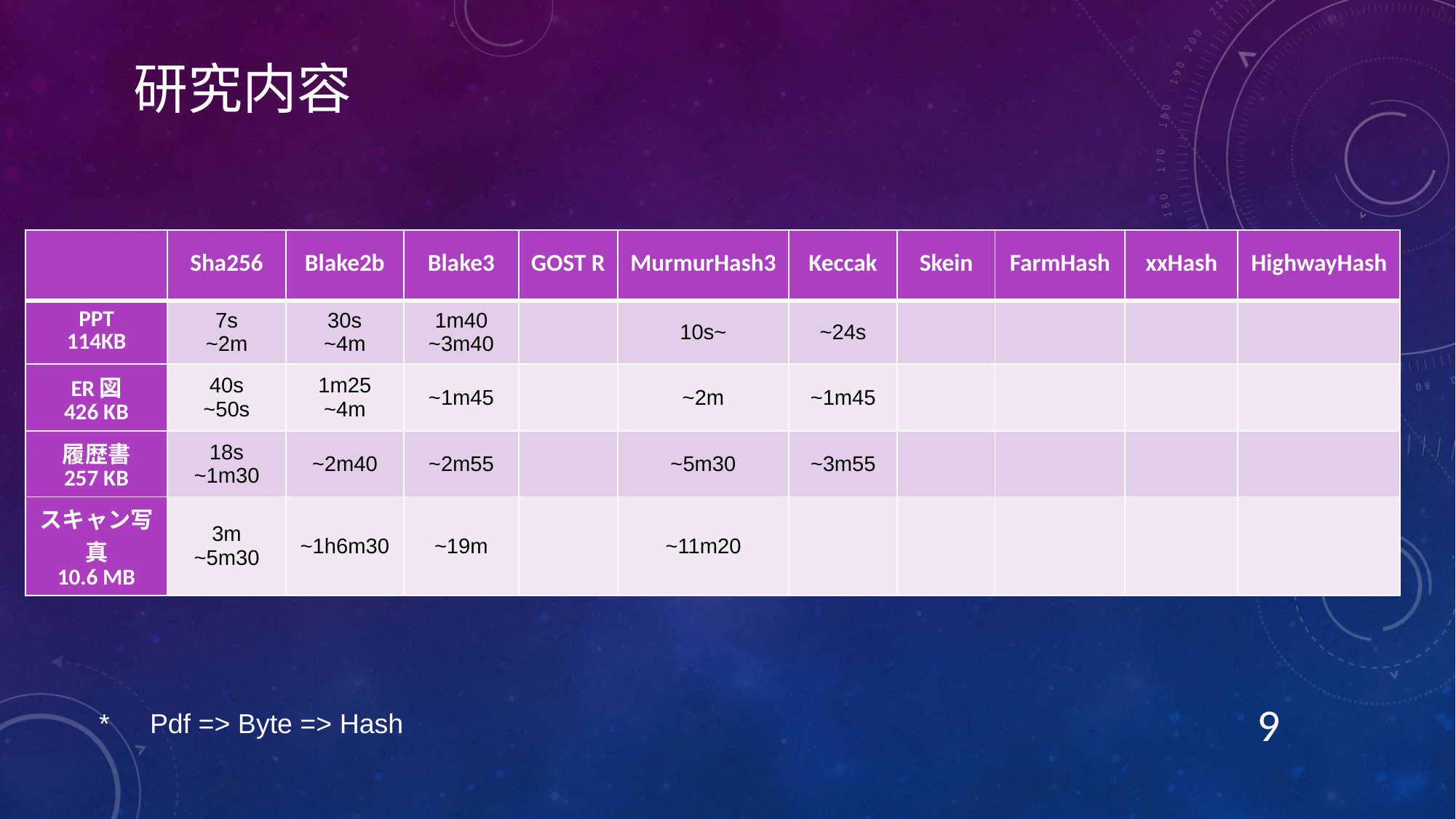

# 研究内容
|  | Sha256 | Blake2b | Blake3 | GOST R | MurmurHash3 | Keccak | Skein | FarmHash | xxHash | HighwayHash |
| --- | --- | --- | --- | --- | --- | --- | --- | --- | --- | --- |
| PPT 114KB | 7s ~2m | 30s ~4m | 1m40 ~3m40 |  | 10s~ | ~24s |  |  |  |  |
| ER図 426 KB | 40s ~50s | 1m25 ~4m | ~1m45 |  | ~2m | ~1m45 |  |  |  |  |
| 履歴書 257 KB | 18s ~1m30 | ~2m40 | ~2m55 |  | ~5m30 | ~3m55 |  |  |  |  |
| スキャン写真 10.6 MB | 3m ~5m30 | ~1h6m30 | ~19m |  | ~11m20 |  |  |  |  |  |
*　Pdf => Byte => Hash
9